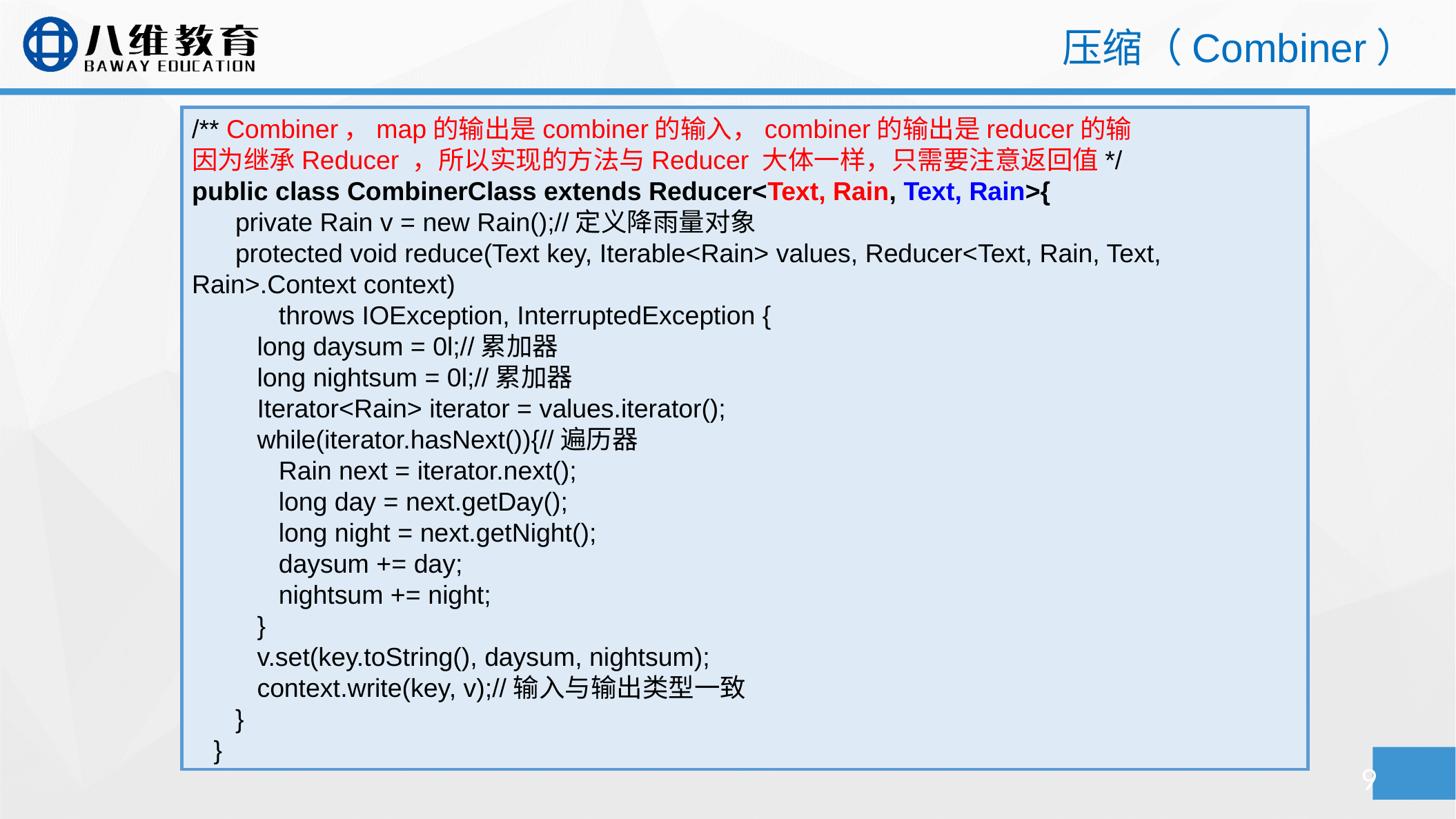

压缩（Combiner）
/** Combiner，map的输出是combiner的输入，combiner的输出是reducer的输
因为继承Reducer ，所以实现的方法与Reducer 大体一样，只需要注意返回值*/
public class CombinerClass extends Reducer<Text, Rain, Text, Rain>{
      private Rain v = new Rain();//定义降雨量对象
      protected void reduce(Text key, Iterable<Rain> values, Reducer<Text, Rain, Text, Rain>.Context context)
            throws IOException, InterruptedException {
         long daysum = 0l;//累加器
         long nightsum = 0l;//累加器
         Iterator<Rain> iterator = values.iterator();
         while(iterator.hasNext()){//遍历器
            Rain next = iterator.next();
            long day = next.getDay();
            long night = next.getNight();
            daysum += day;
            nightsum += night;
         }
         v.set(key.toString(), daysum, nightsum);
         context.write(key, v);//输入与输出类型一致
      }
   }